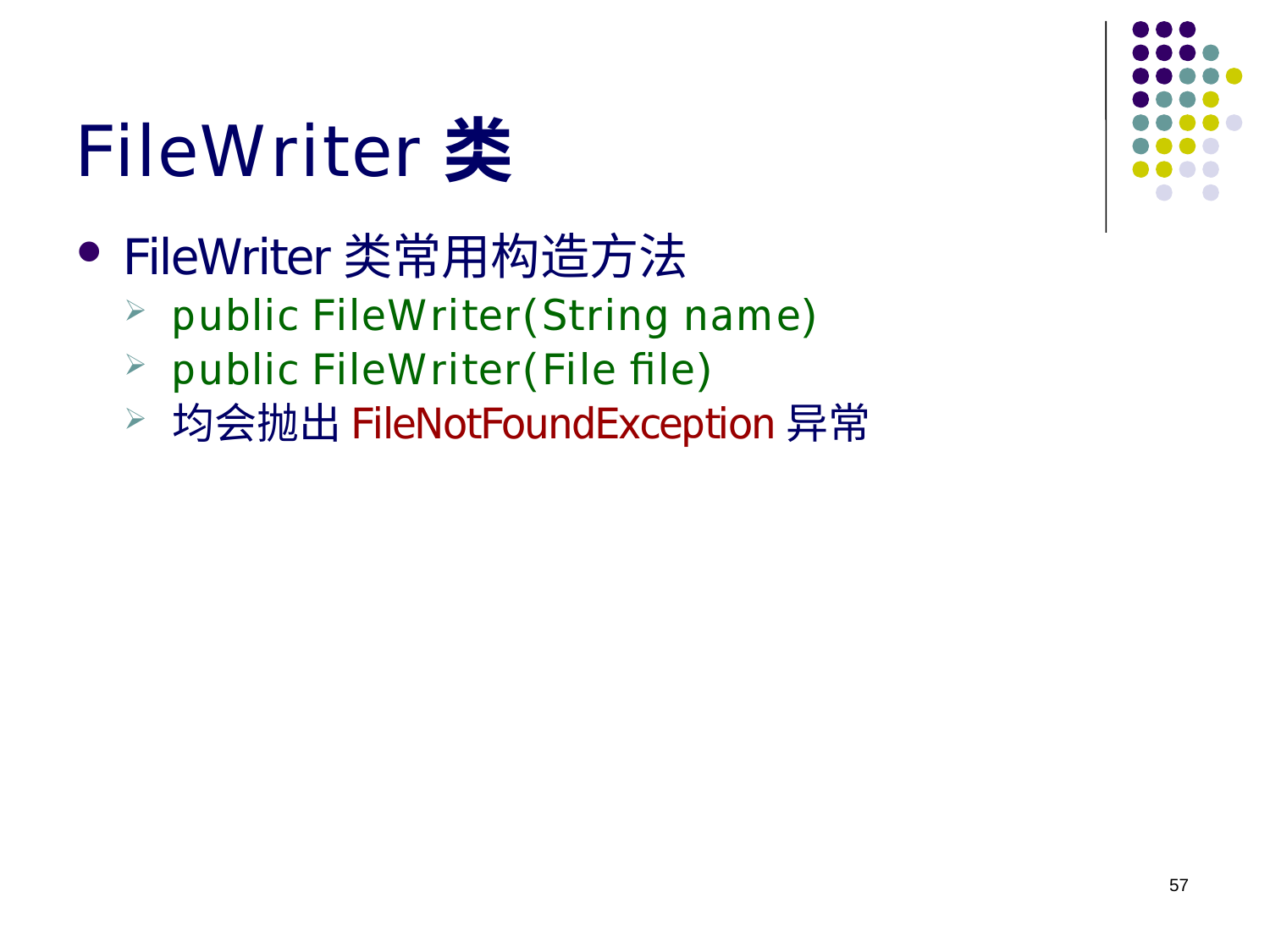

# FileWriter类
FileWriter类常用构造方法
public FileWriter(String name)
public FileWriter(File file)
均会抛出FileNotFoundException异常
57